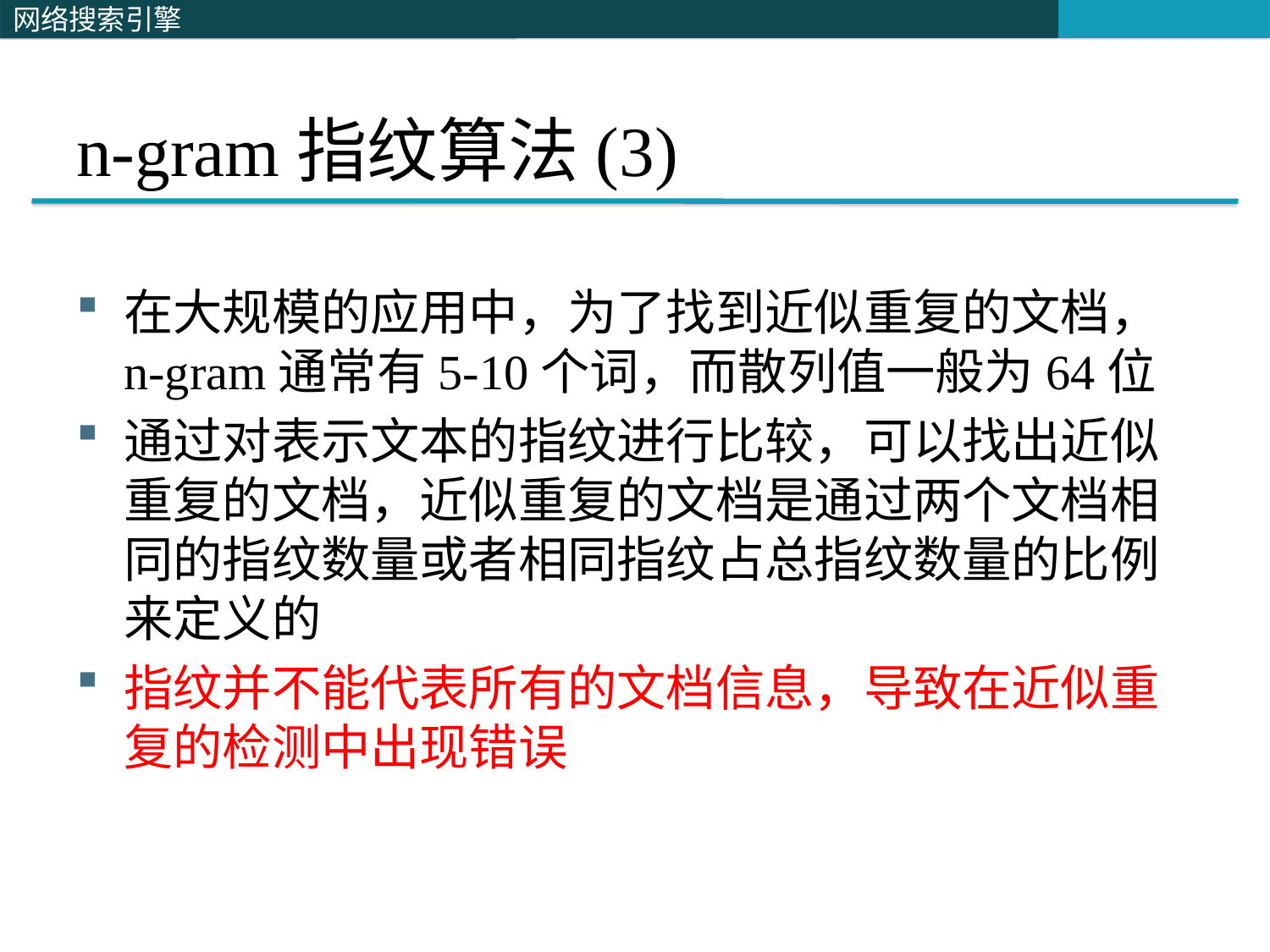

# n-gram指纹算法(3)
在大规模的应用中，为了找到近似重复的文档，n-gram通常有5-10个词，而散列值一般为64位
通过对表示文本的指纹进行比较，可以找出近似重复的文档，近似重复的文档是通过两个文档相同的指纹数量或者相同指纹占总指纹数量的比例来定义的
指纹并不能代表所有的文档信息，导致在近似重复的检测中出现错误